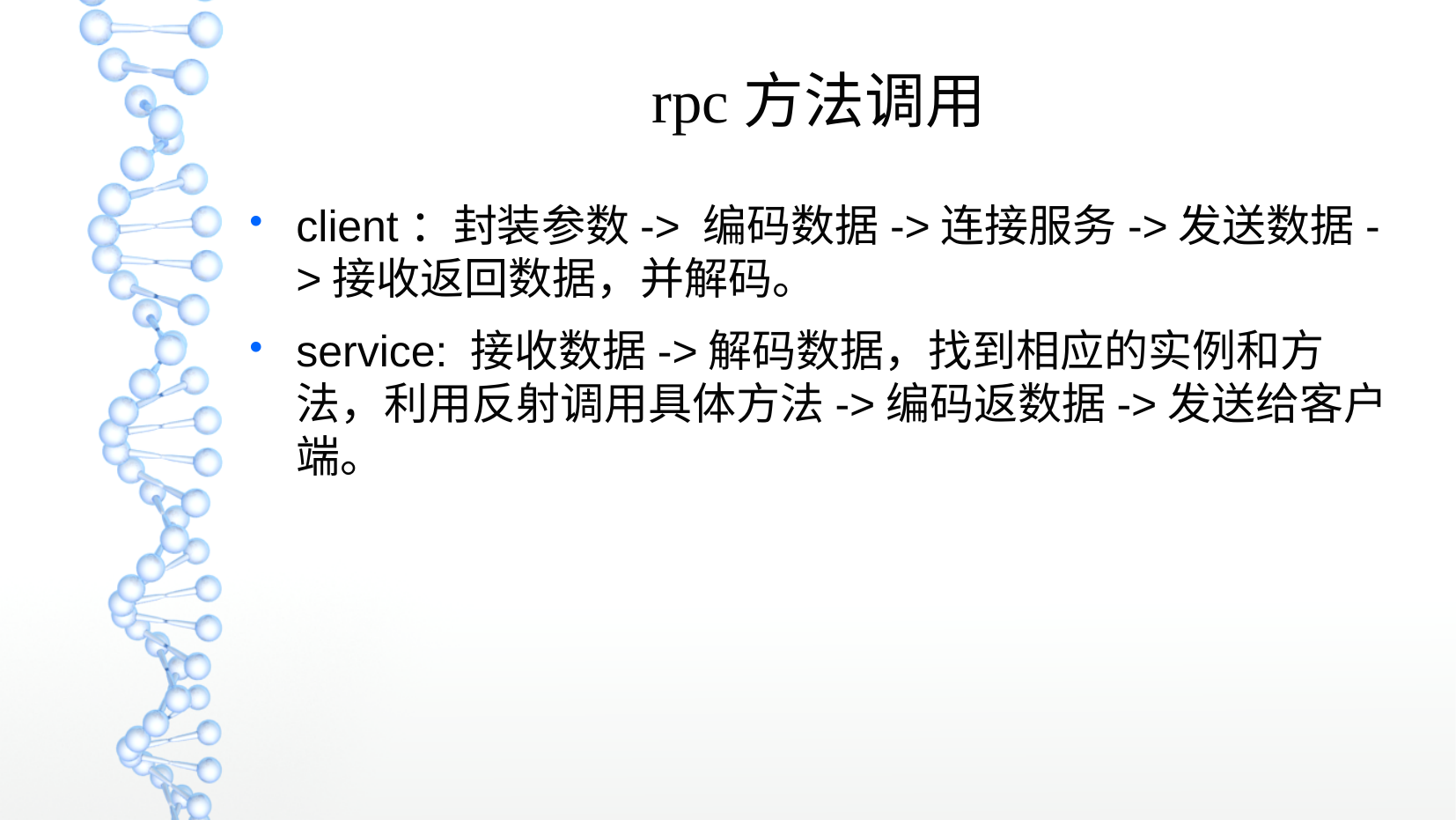

rpc方法调用
client：封装参数-> 编码数据->连接服务->发送数据->接收返回数据，并解码。
service: 接收数据->解码数据，找到相应的实例和方法，利用反射调用具体方法->编码返数据->发送给客户端。